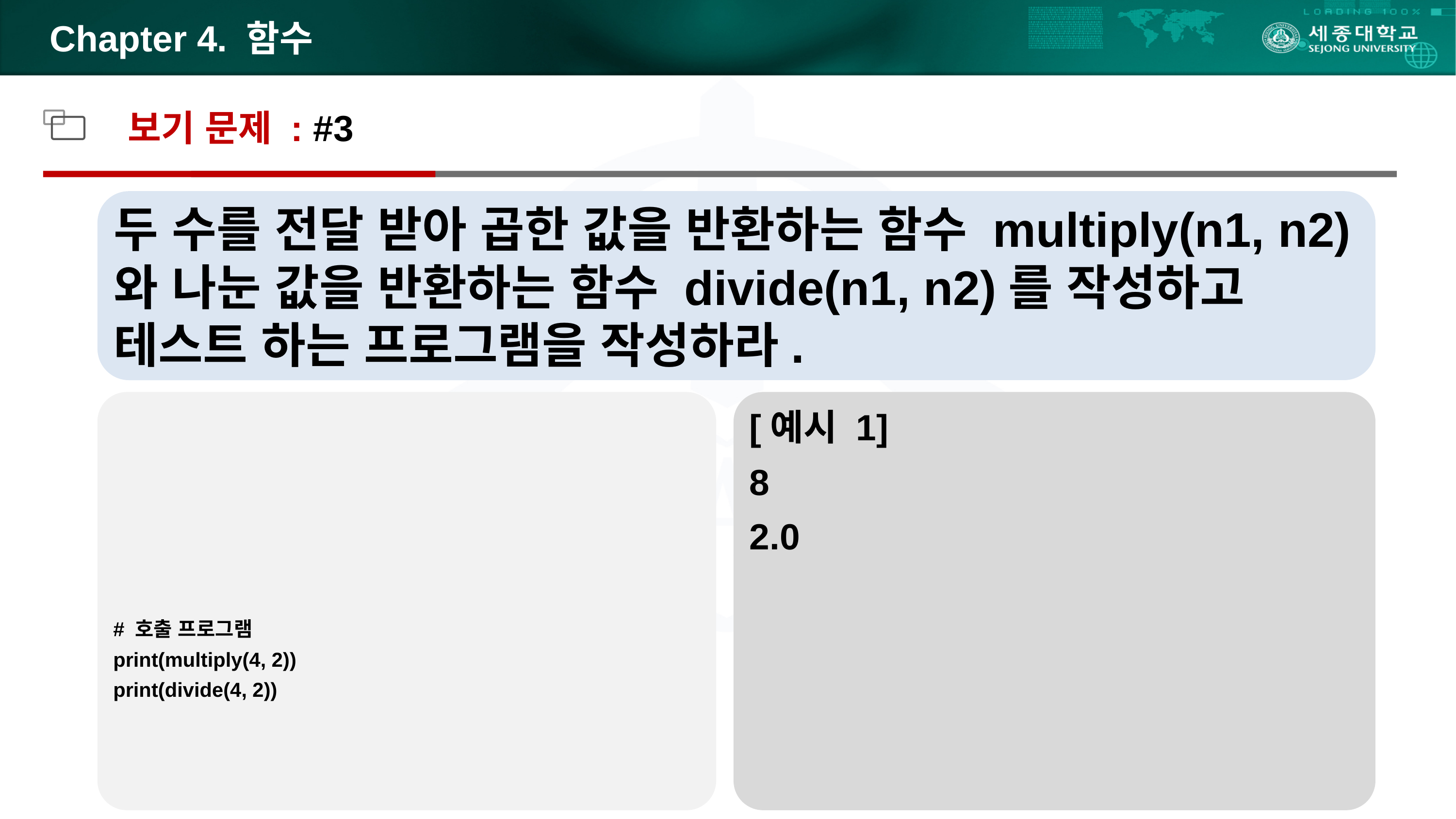

# Chapter 4. 함수
보기 문제 : #3
두 수를 전달 받아 곱한 값을 반환하는 함수 multiply(n1, n2)와 나눈 값을 반환하는 함수 divide(n1, n2)를 작성하고 테스트 하는 프로그램을 작성하라.

# 호출 프로그램
print(multiply(4, 2))
print(divide(4, 2))

[예시 1]
8
2.0